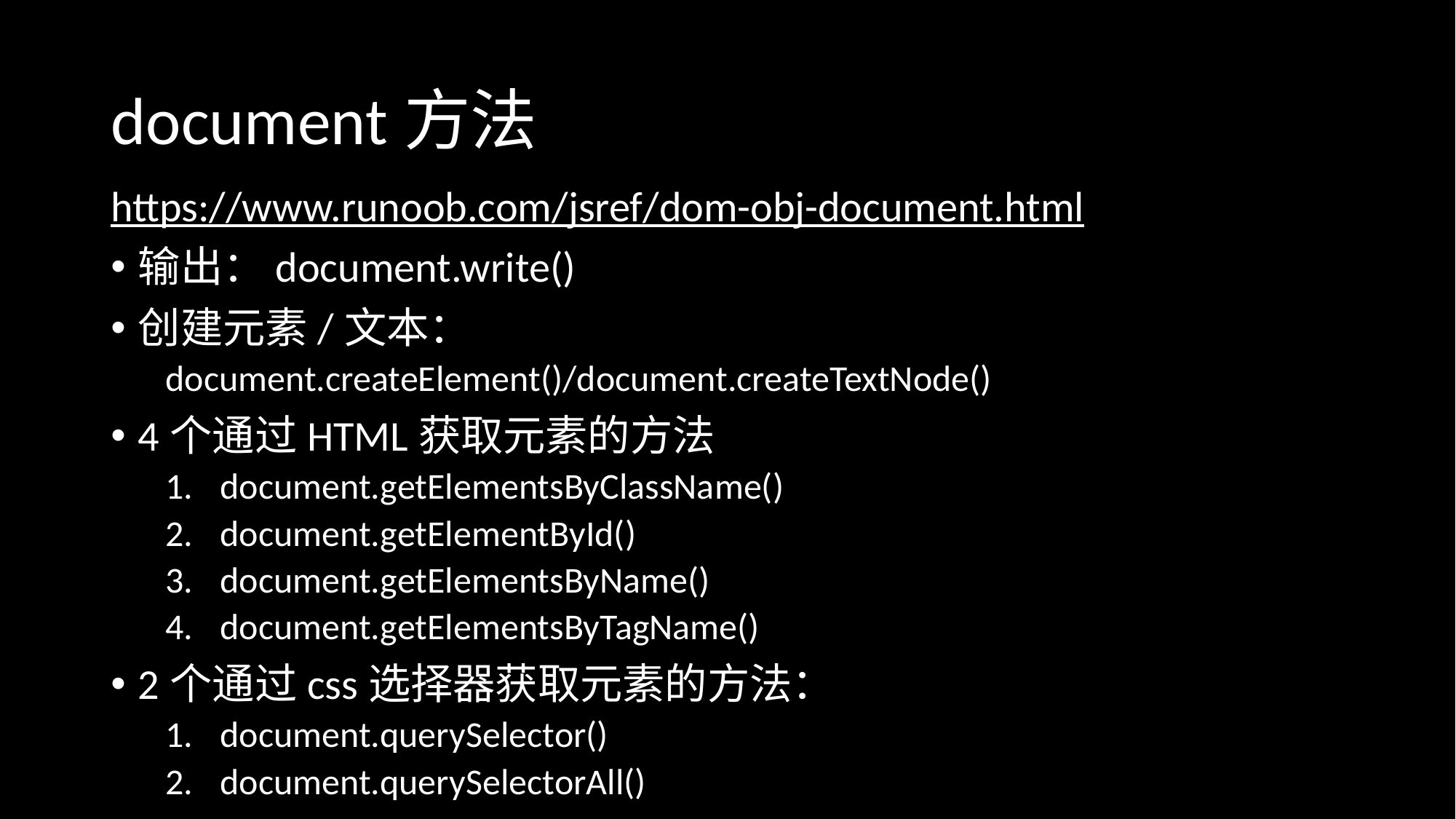

# document方法
https://www.runoob.com/jsref/dom-obj-document.html
输出：document.write()
创建元素/文本：
document.createElement()/document.createTextNode()
4个通过HTML获取元素的方法
document.getElementsByClassName()
document.getElementById()
document.getElementsByName()
document.getElementsByTagName()
2个通过css选择器获取元素的方法：
document.querySelector()
document.querySelectorAll()